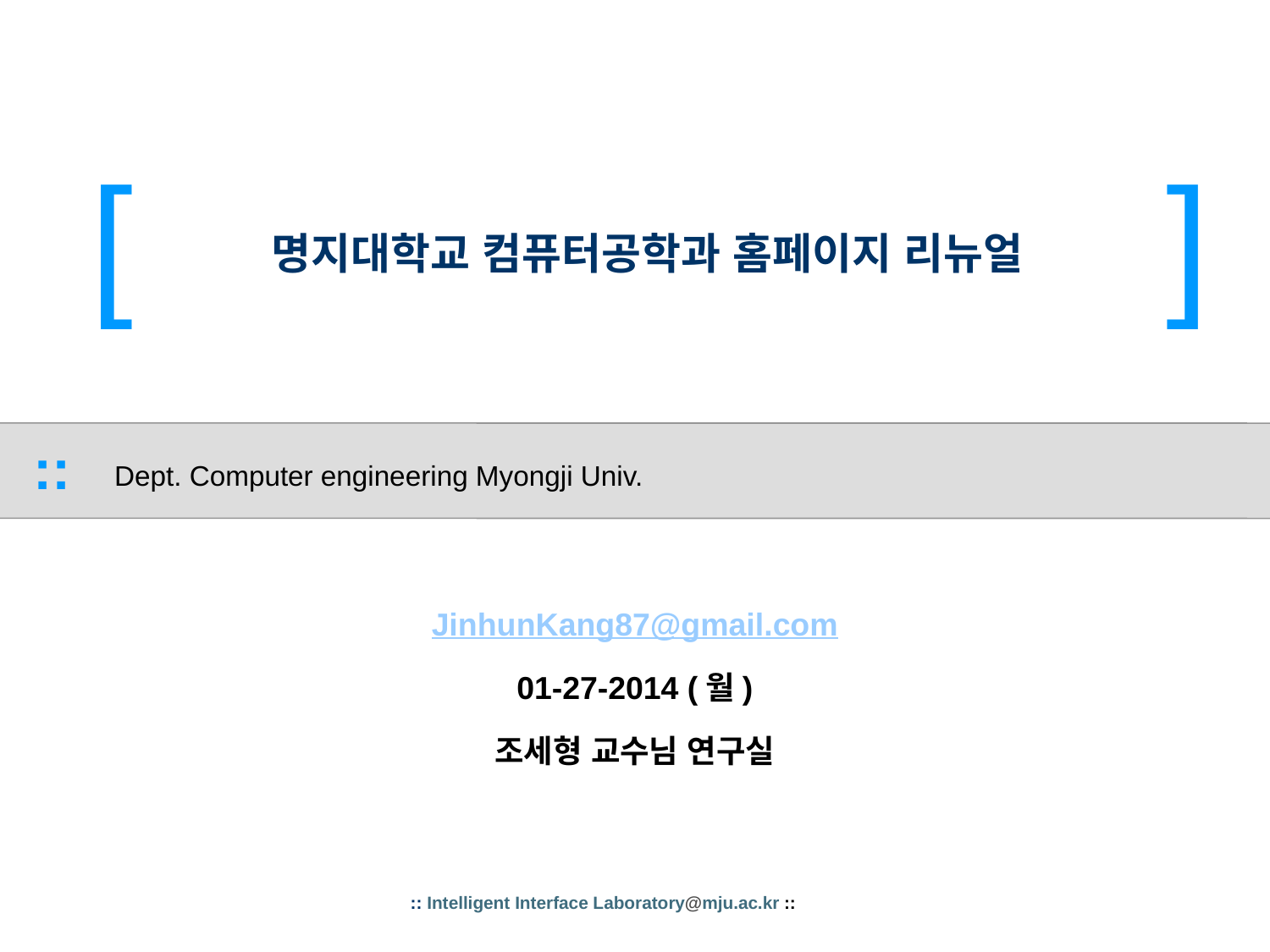

# 명지대학교 컴퓨터공학과 홈페이지 리뉴얼
Dept. Computer engineering Myongji Univ.
JinhunKang87@gmail.com
01-27-2014 (월)
조세형 교수님 연구실